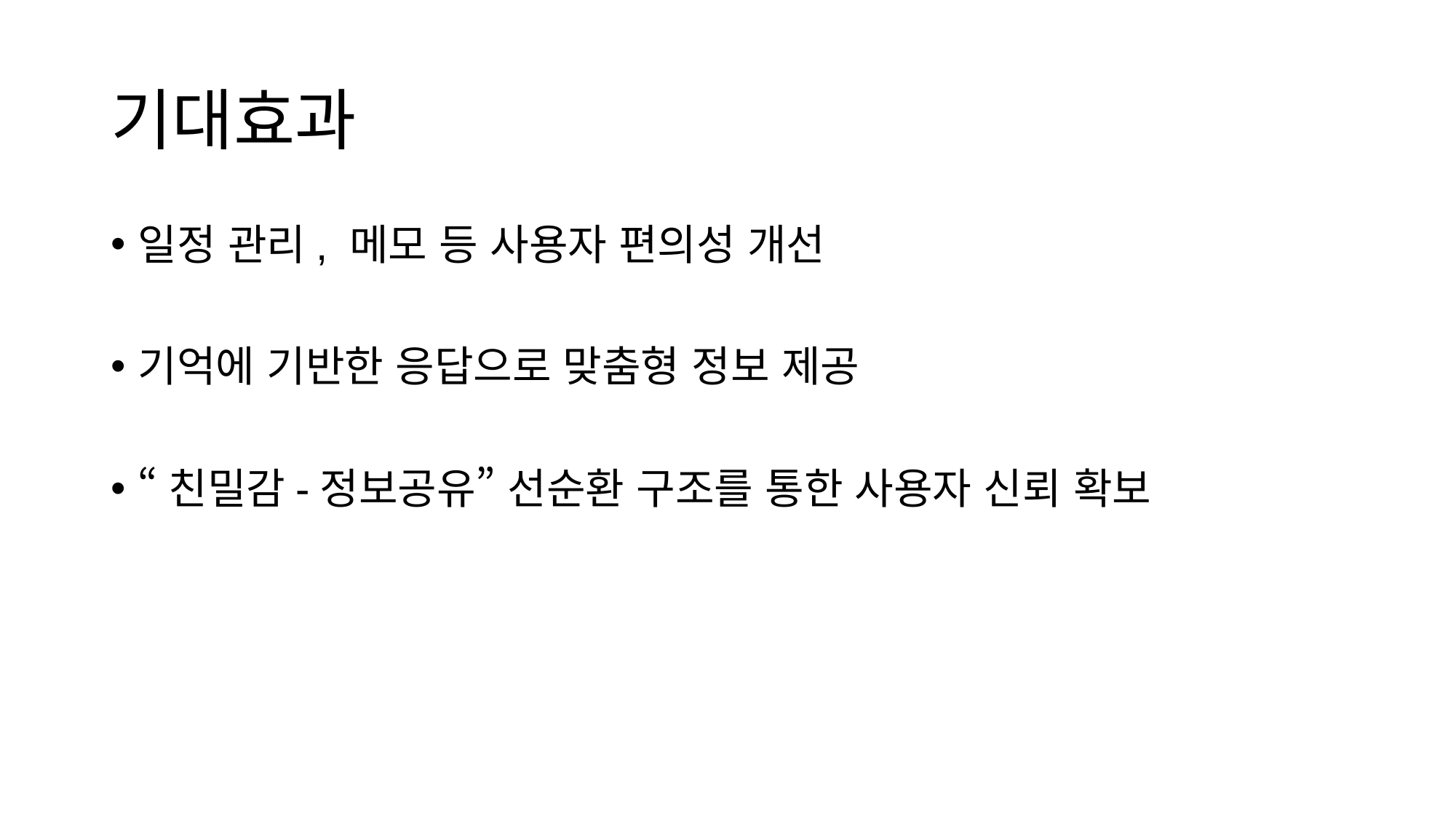

# 기대효과
일정 관리, 메모 등 사용자 편의성 개선

기억에 기반한 응답으로 맞춤형 정보 제공

“친밀감-정보공유” 선순환 구조를 통한 사용자 신뢰 확보